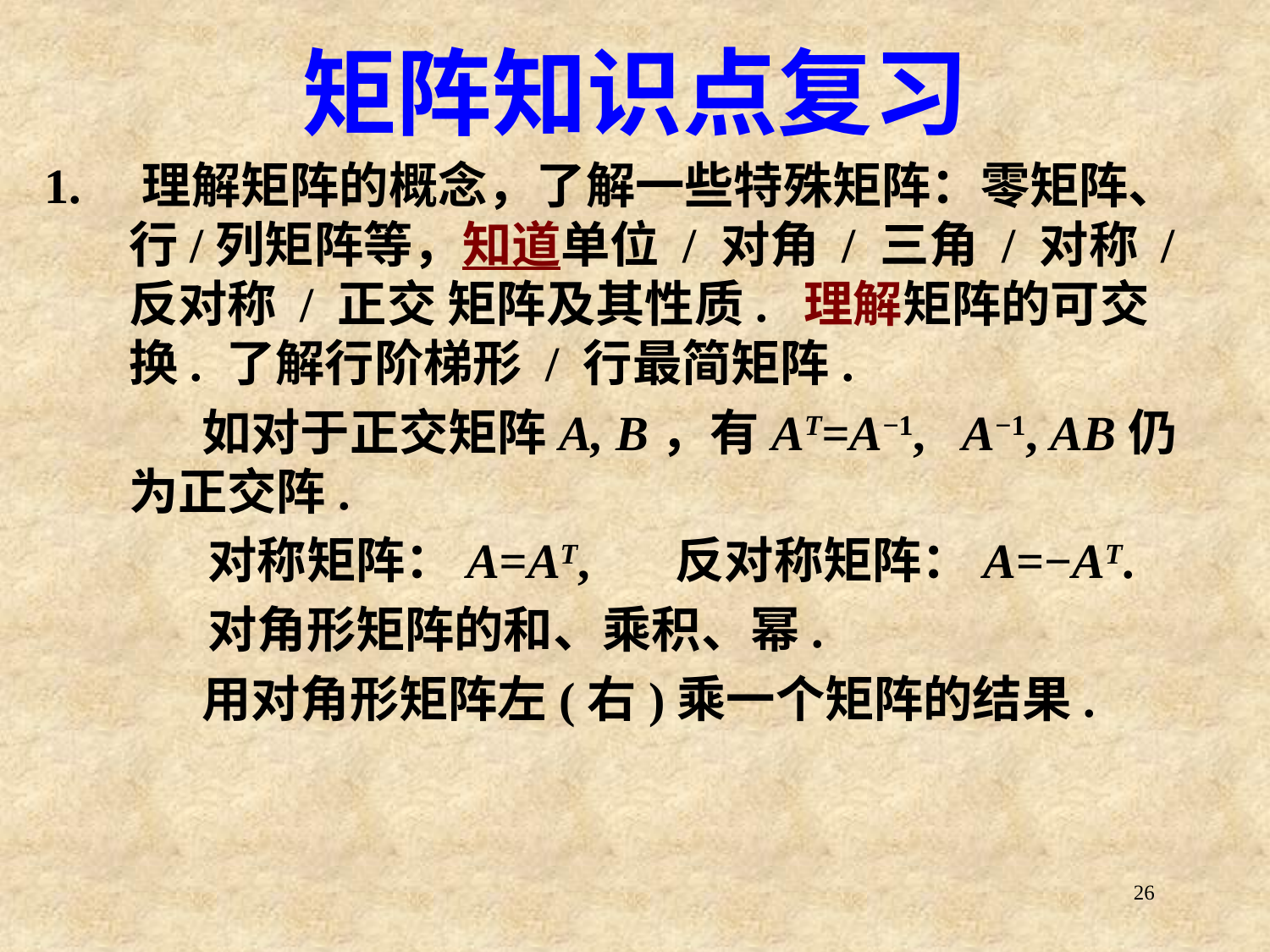

# 矩阵知识点复习
1.    理解矩阵的概念，了解一些特殊矩阵：零矩阵、行/列矩阵等，知道单位 / 对角 / 三角 / 对称 / 反对称 / 正交 矩阵及其性质.  理解矩阵的可交换. 了解行阶梯形 / 行最简矩阵.
             如对于正交矩阵A, B，有AT=A−1,   A−1, AB仍为正交阵.
	      对称矩阵：A=AT,      反对称矩阵：A=−AT.
	      对角形矩阵的和、乘积、幂.
             用对角形矩阵左(右)乘一个矩阵的结果.